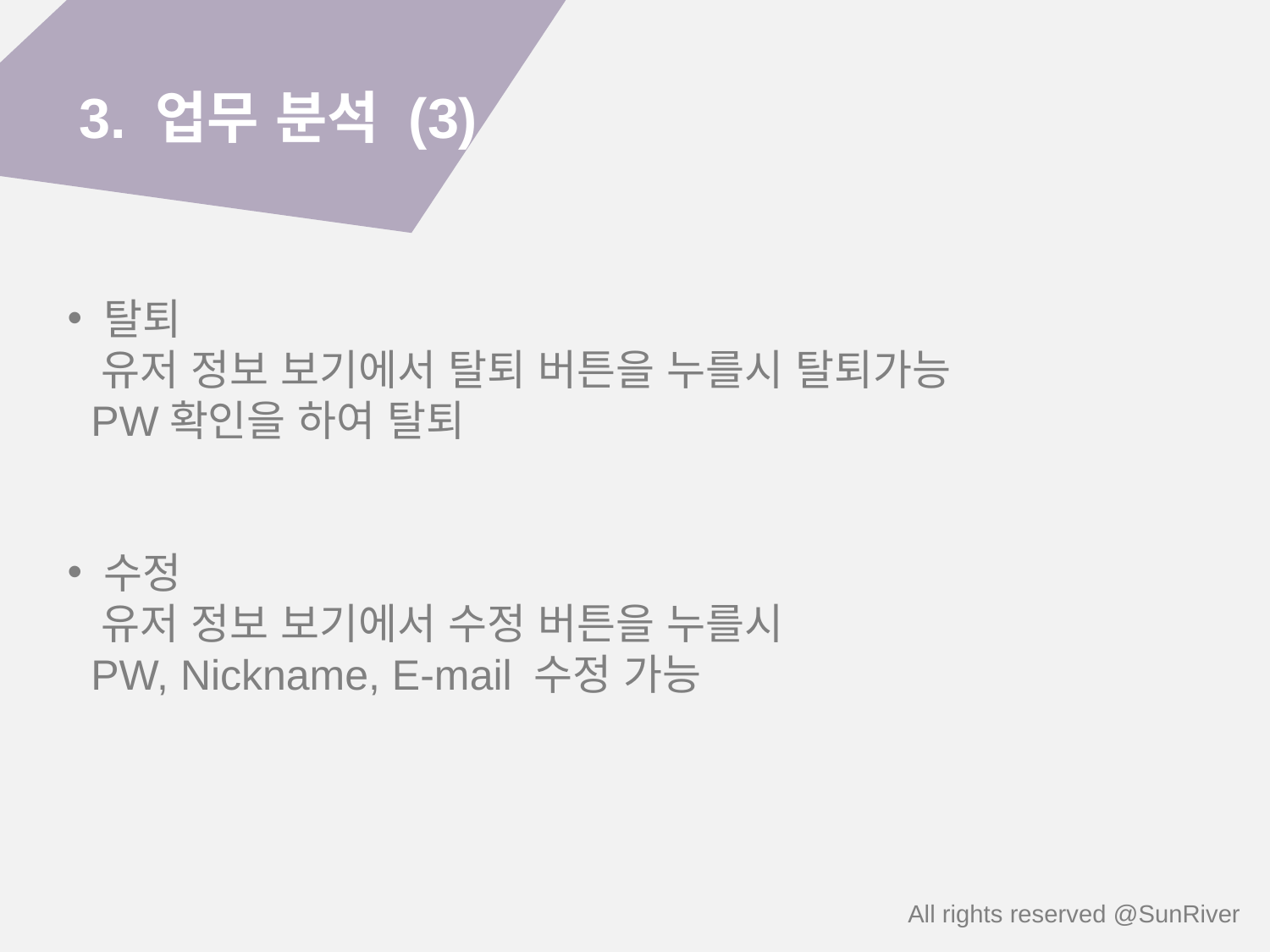

3. 업무 분석 (3)
 탈퇴
  유저 정보 보기에서 탈퇴 버튼을 누를시 탈퇴가능
  PW확인을 하여 탈퇴

 수정
  유저 정보 보기에서 수정 버튼을 누를시
  PW, Nickname, E-mail 수정 가능